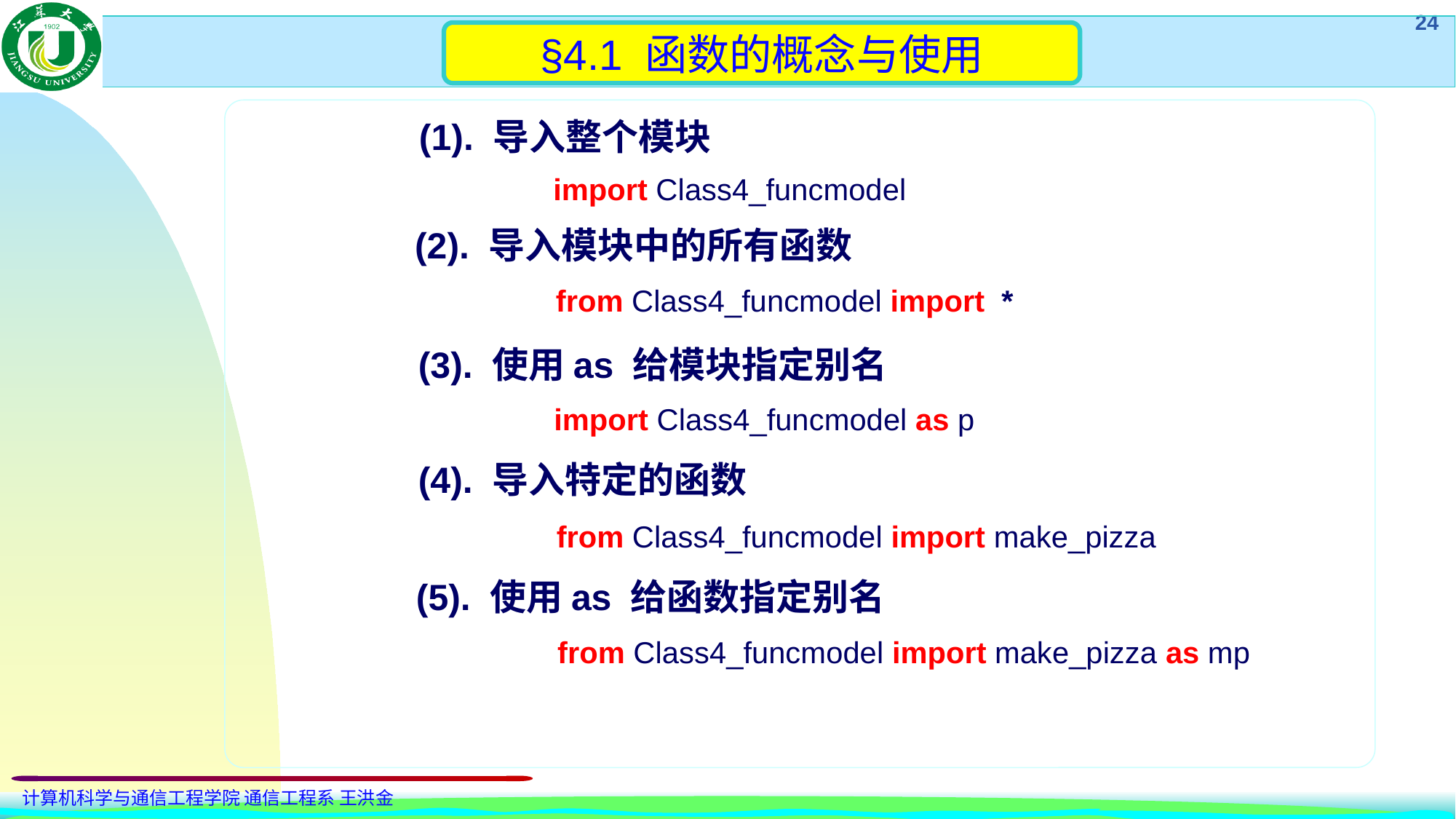

§4.1 函数的概念与使用
(1). 导入整个模块
import Class4_funcmodel
(2). 导入模块中的所有函数
from Class4_funcmodel import  *
(3). 使用as 给模块指定别名
import Class4_funcmodel as p
(4). 导入特定的函数
from Class4_funcmodel import make_pizza
(5). 使用as 给函数指定别名
from Class4_funcmodel import make_pizza as mp